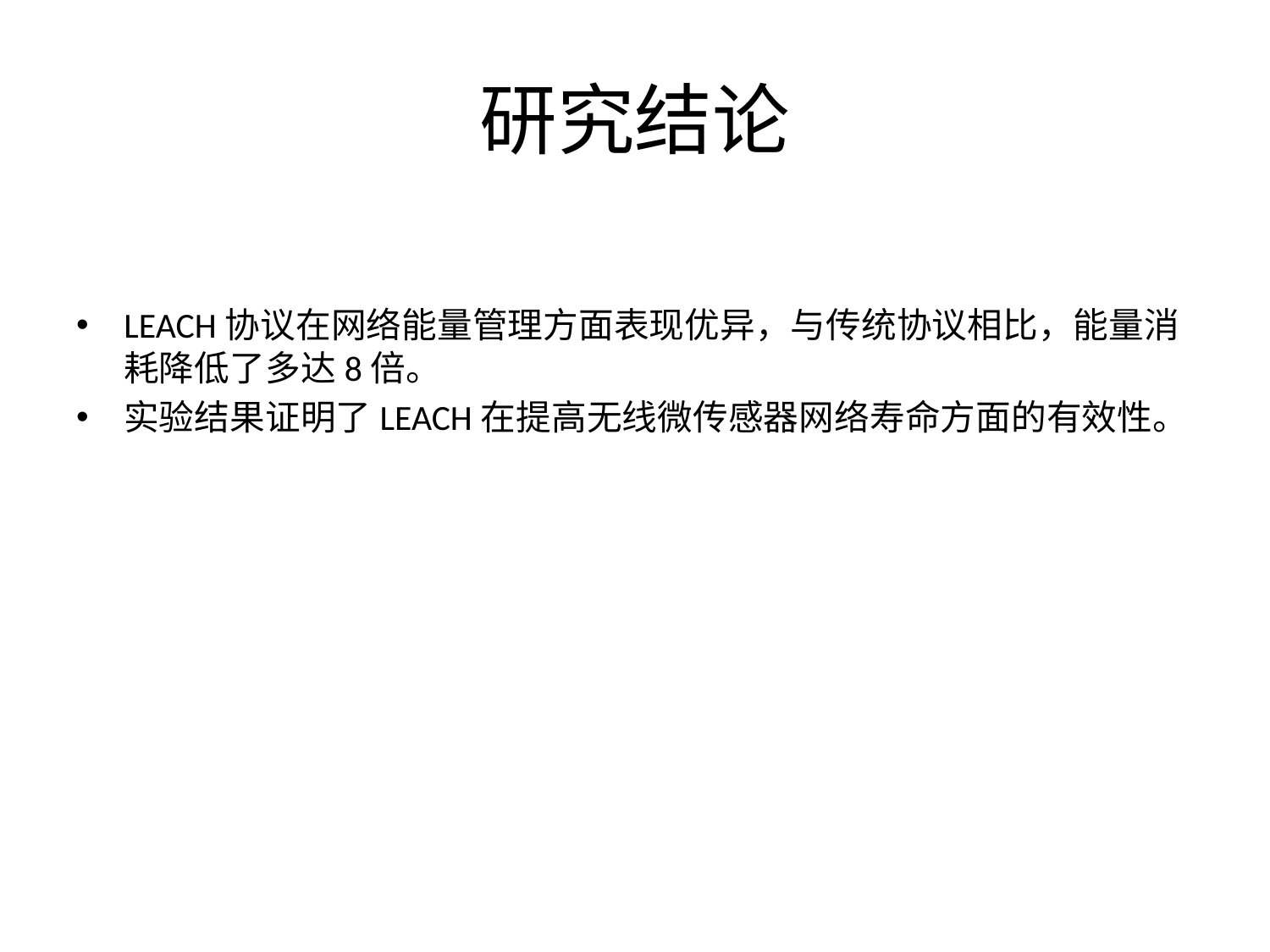

# 研究结论

LEACH协议在网络能量管理方面表现优异，与传统协议相比，能量消耗降低了多达8倍。
实验结果证明了LEACH在提高无线微传感器网络寿命方面的有效性。